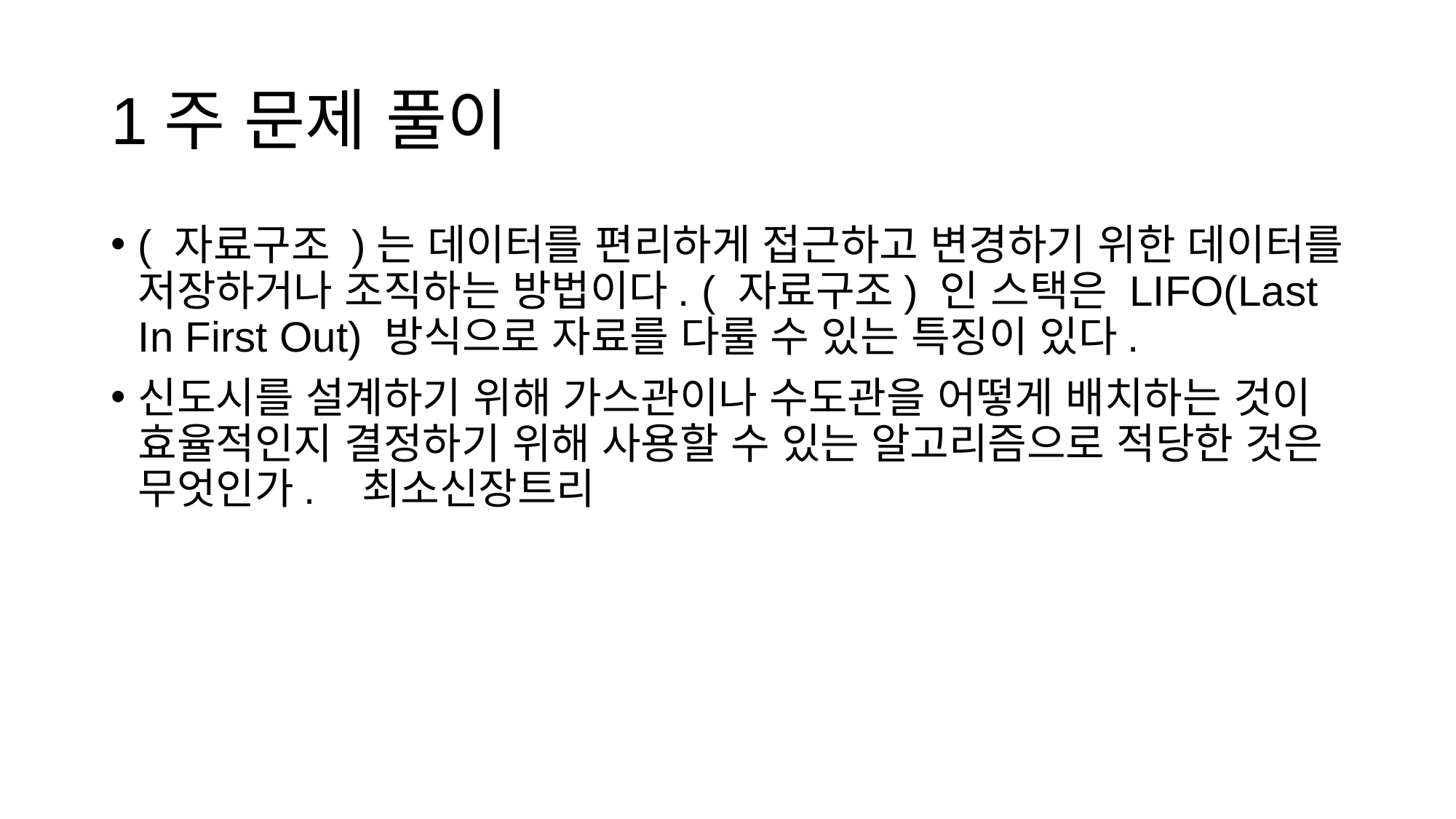

# 1주 문제 풀이
( 자료구조 )는 데이터를 편리하게 접근하고 변경하기 위한 데이터를 저장하거나 조직하는 방법이다. ( 자료구조) 인 스택은 LIFO(Last In First Out) 방식으로 자료를 다룰 수 있는 특징이 있다.
신도시를 설계하기 위해 가스관이나 수도관을 어떻게 배치하는 것이 효율적인지 결정하기 위해 사용할 수 있는 알고리즘으로 적당한 것은 무엇인가.   최소신장트리